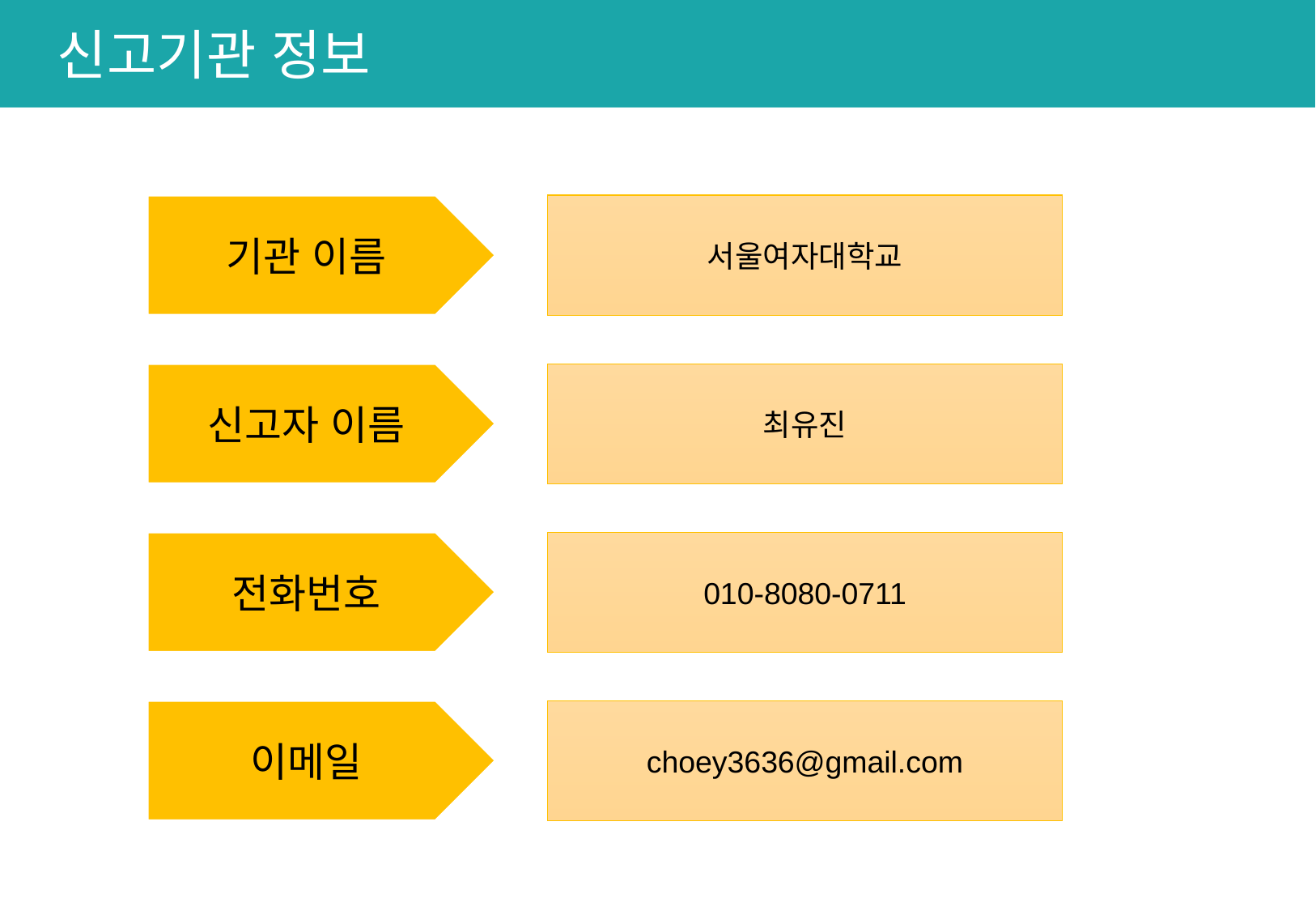

# 신고기관 정보
기관 이름
서울여자대학교
신고자 이름
최유진
전화번호
010-8080-0711
이메일
choey3636@gmail.com